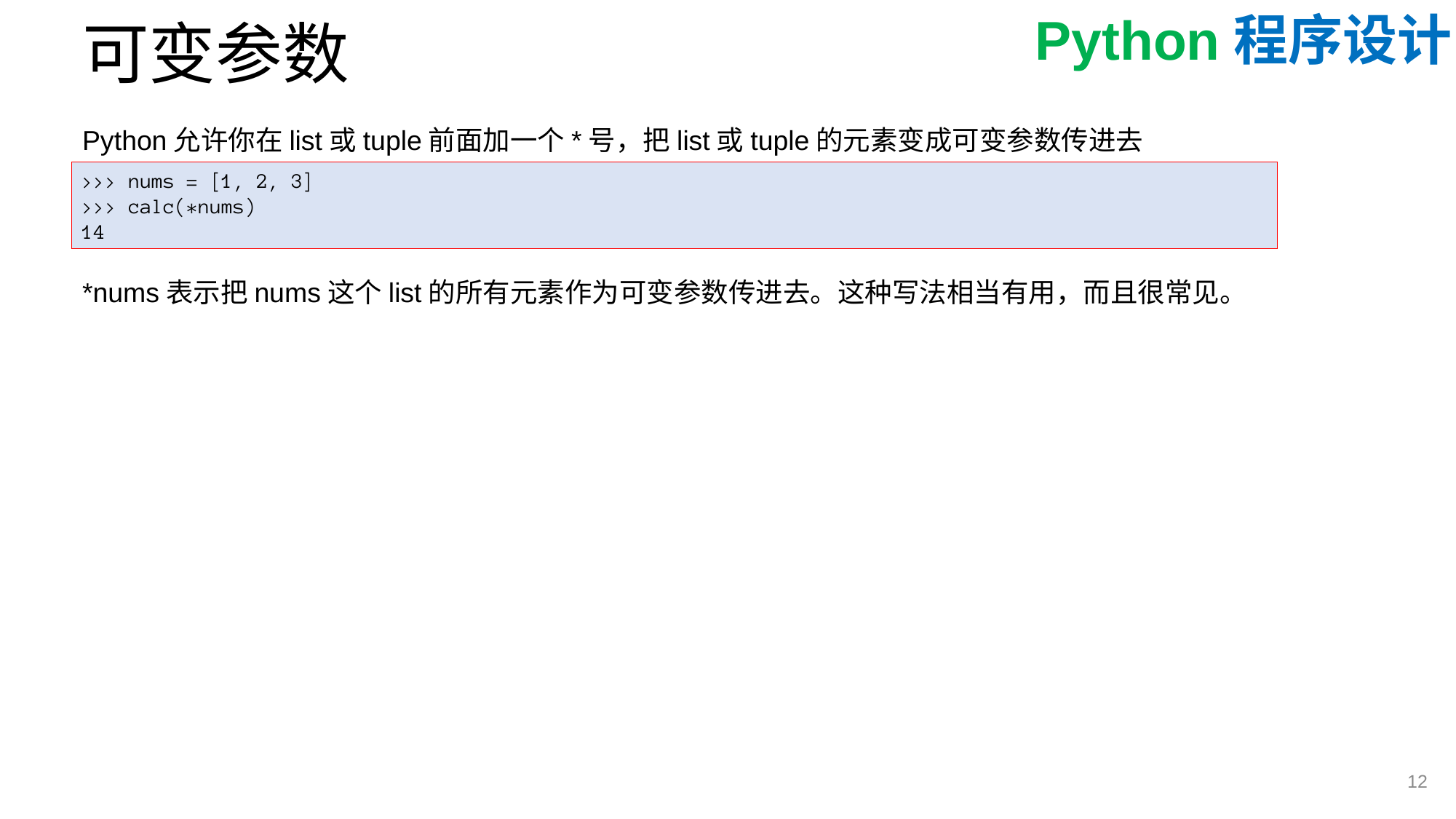

# 可变参数
Python允许你在list或tuple前面加一个*号，把list或tuple的元素变成可变参数传进去
>>> nums = [1, 2, 3]
>>> calc(*nums)
14
*nums表示把nums这个list的所有元素作为可变参数传进去。这种写法相当有用，而且很常见。

12